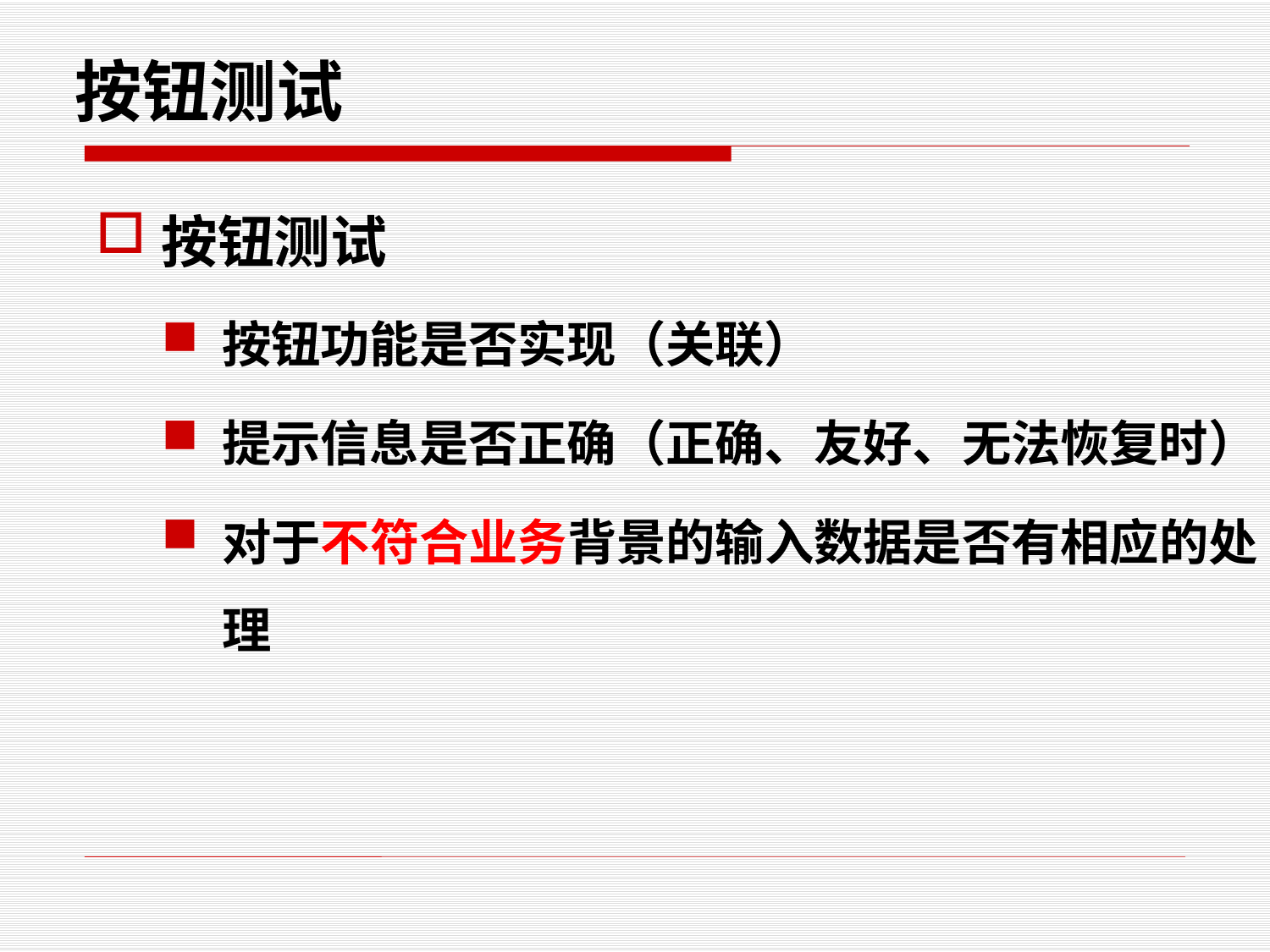

按钮测试
按钮测试
按钮功能是否实现（关联）
提示信息是否正确（正确、友好、无法恢复时）
对于不符合业务背景的输入数据是否有相应的处理